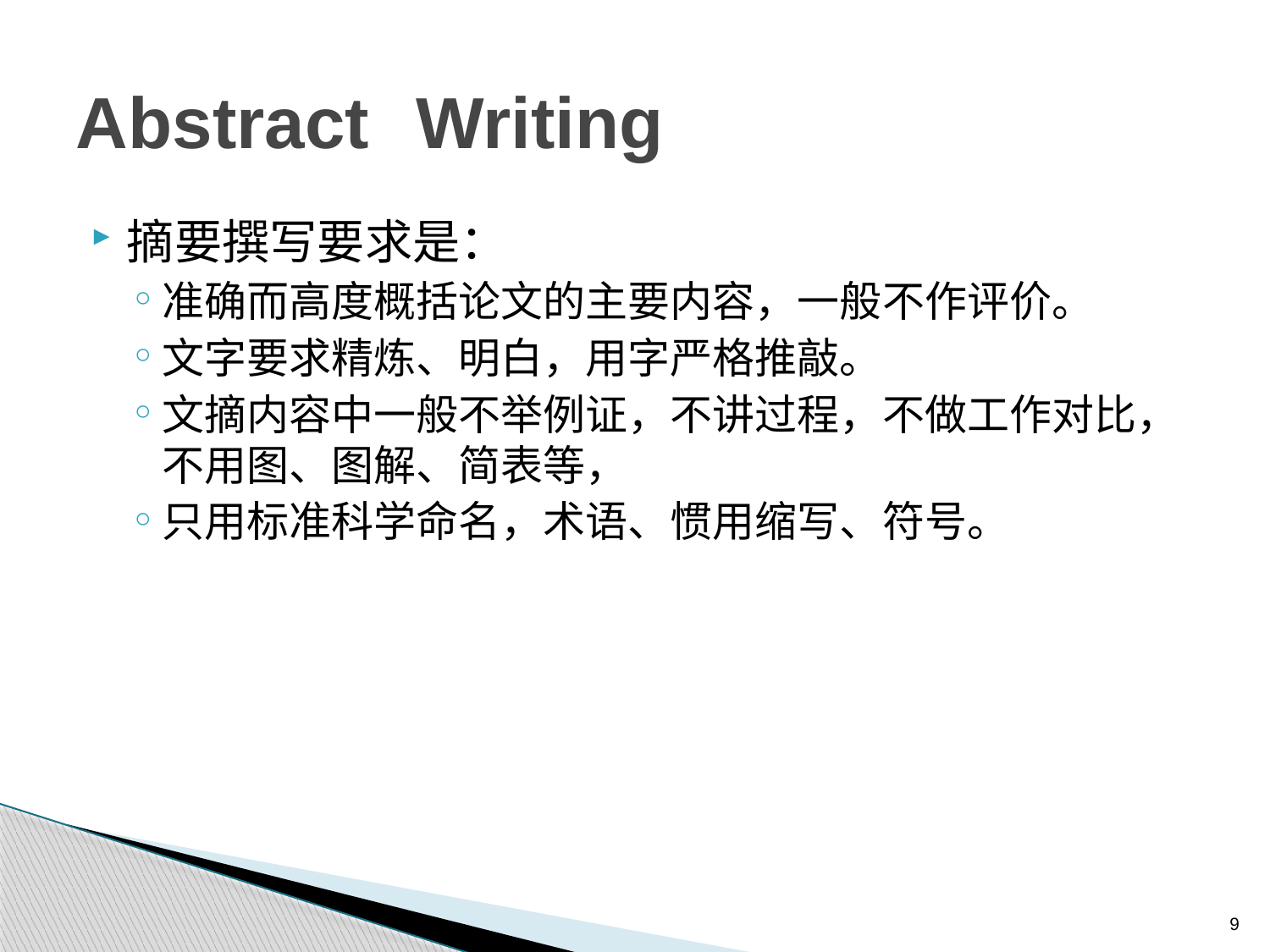

# Abstract Writing
摘要撰写要求是：
准确而高度概括论文的主要内容，一般不作评价。
文字要求精炼、明白，用字严格推敲。
文摘内容中一般不举例证，不讲过程，不做工作对比，不用图、图解、简表等，
只用标准科学命名，术语、惯用缩写、符号。

9